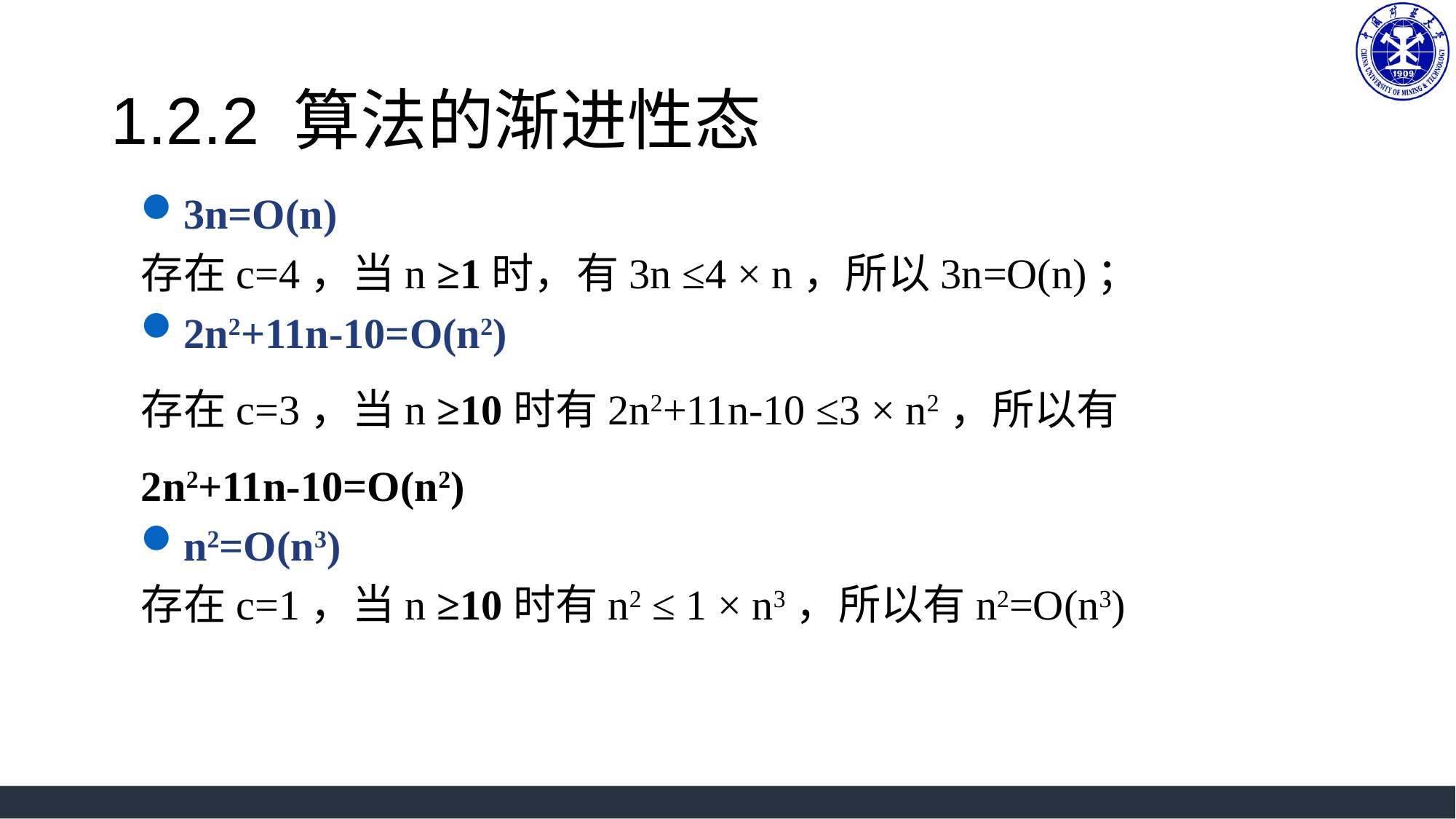

# 1.2.2 算法的渐进性态
3n=O(n)
存在c=4，当n ≥1时，有3n ≤4 × n，所以3n=O(n)；
2n2+11n-10=O(n2)
存在c=3，当n ≥10时有2n2+11n-10 ≤3 × n2，所以有
2n2+11n-10=O(n2)
n2=O(n3)
存在c=1，当n ≥10时有n2 ≤ 1 × n3，所以有n2=O(n3)